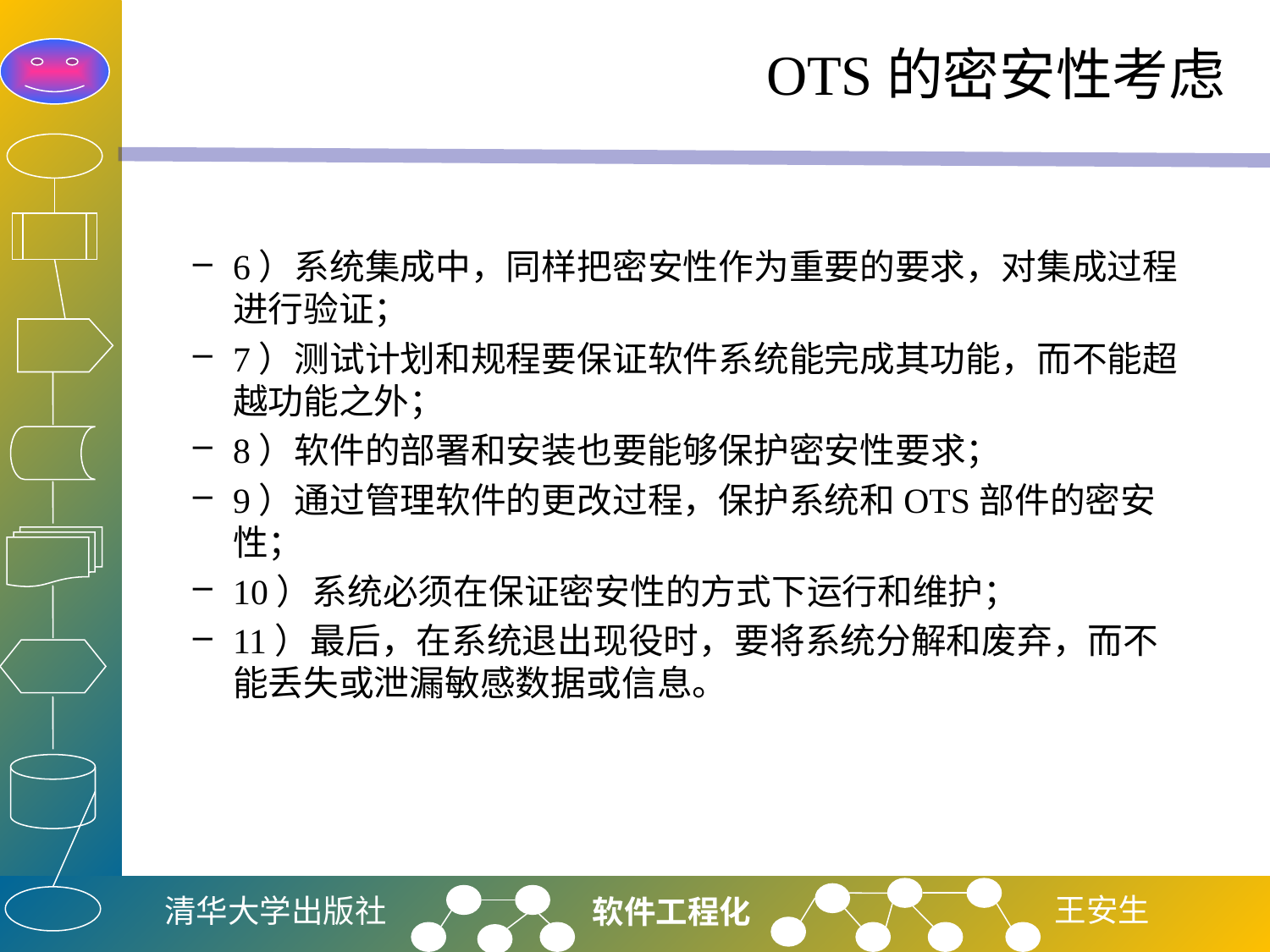

# OTS的密安性考虑
6）系统集成中，同样把密安性作为重要的要求，对集成过程进行验证；
7）测试计划和规程要保证软件系统能完成其功能，而不能超越功能之外；
8）软件的部署和安装也要能够保护密安性要求；
9）通过管理软件的更改过程，保护系统和OTS部件的密安性；
10）系统必须在保证密安性的方式下运行和维护；
11）最后，在系统退出现役时，要将系统分解和废弃，而不能丢失或泄漏敏感数据或信息。